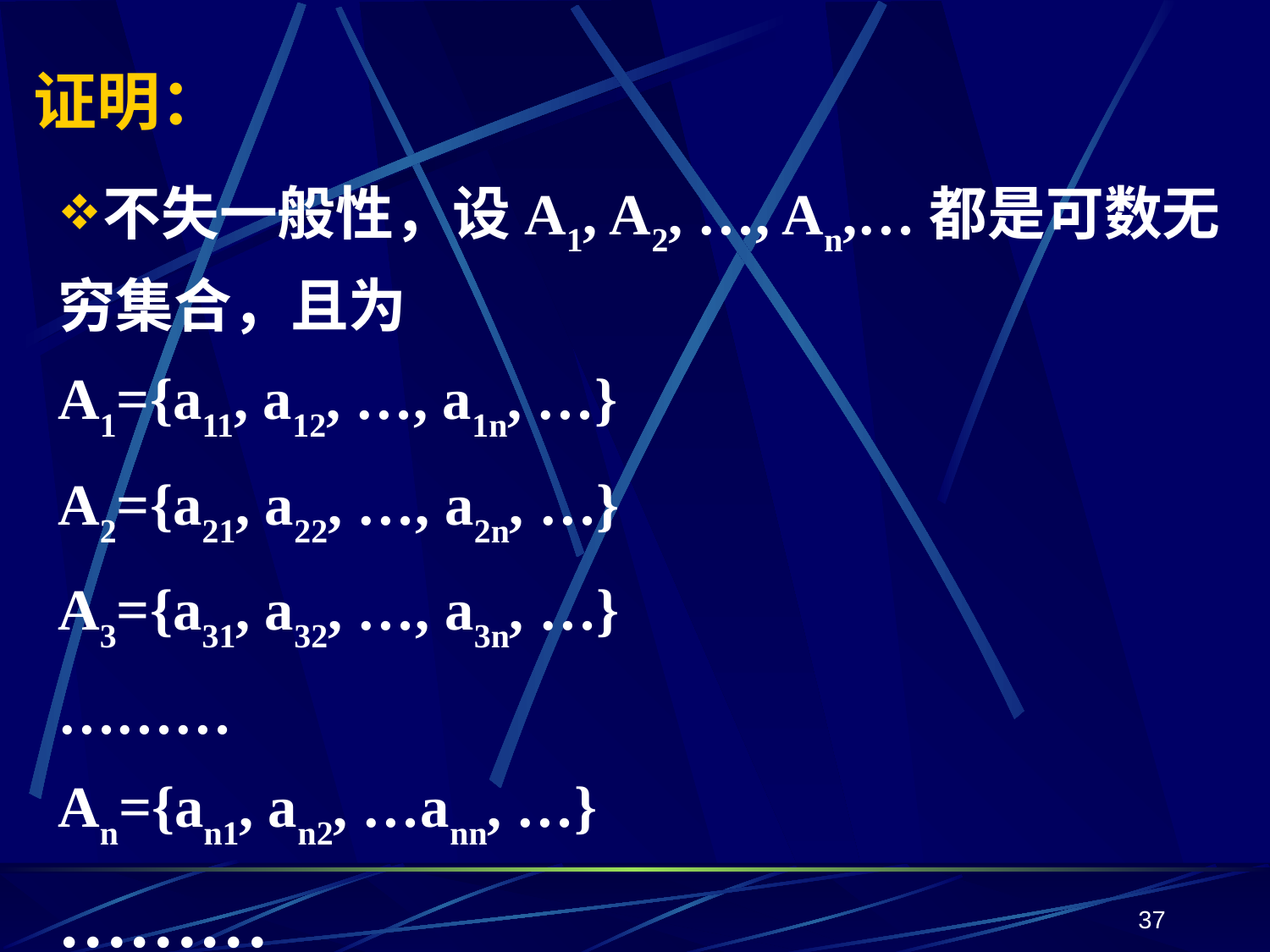

# 证明：
不失一般性，设A1, A2, …, An,…都是可数无穷集合，且为
A1={a11, a12, …, a1n, …}
A2={a21, a22, …, a2n, …}
A3={a31, a32, …, a3n, …}
………
An={an1, an2, …ann, …}
………

37